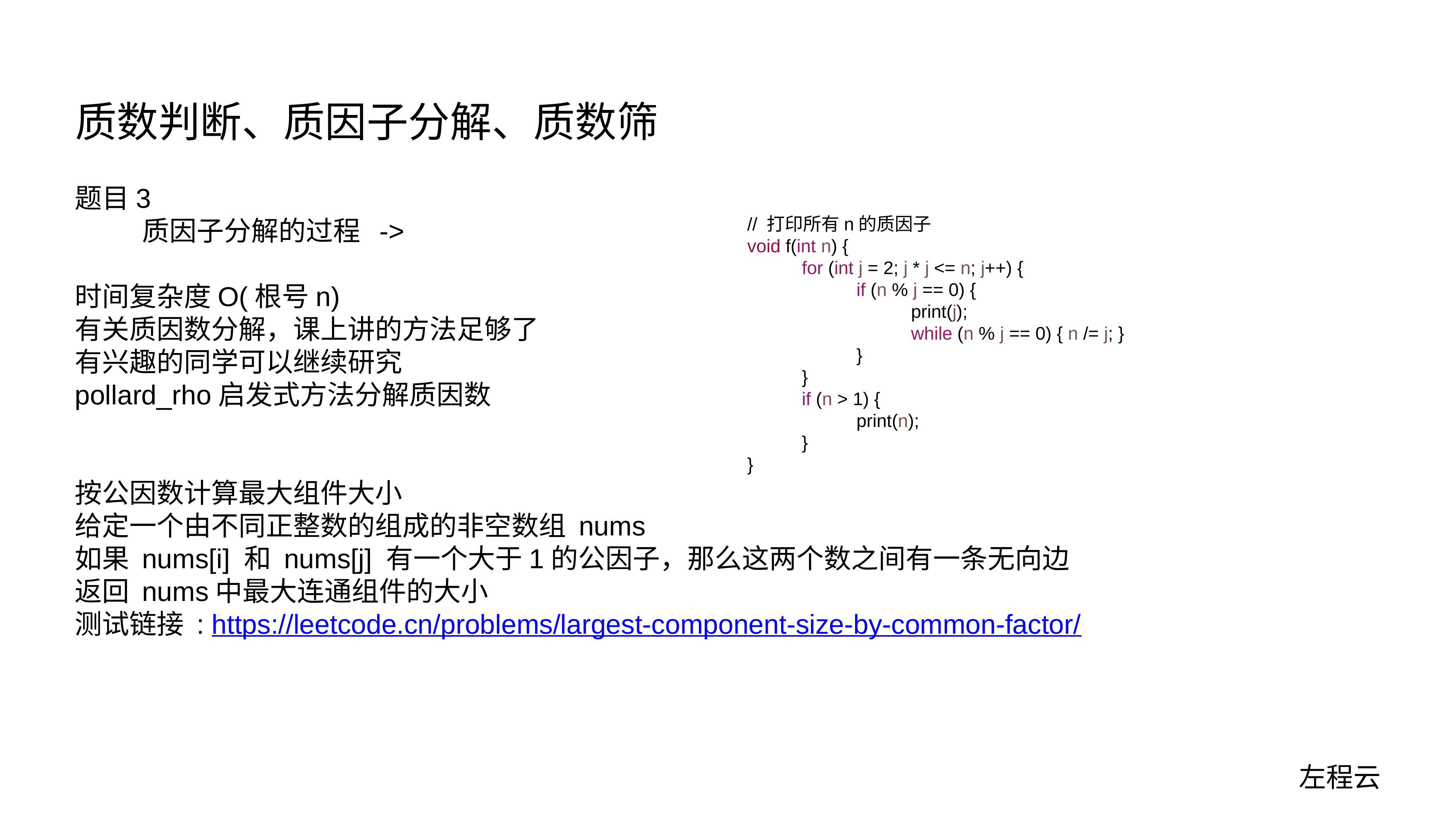

# 质数判断、质因子分解、质数筛
题目3
          质因子分解的过程  ->

时间复杂度O(根号n)
有关质因数分解，课上讲的方法足够了
有兴趣的同学可以继续研究
pollard_rho启发式方法分解质因数

按公因数计算最大组件大小
给定一个由不同正整数的组成的非空数组 nums
如果 nums[i] 和 nums[j] 有一个大于1的公因子，那么这两个数之间有一条无向边
返回 nums中最大连通组件的大小
测试链接 : https://leetcode.cn/problems/largest-component-size-by-common-factor/
	// 打印所有n的质因子
	void f(int n) {
		for (int j = 2; j * j <= n; j++) {
			if (n % j == 0) {
				print(j);
				while (n % j == 0) { n /= j; }
			}
		}
		if (n > 1) {
			print(n);
		}
	}
左程云